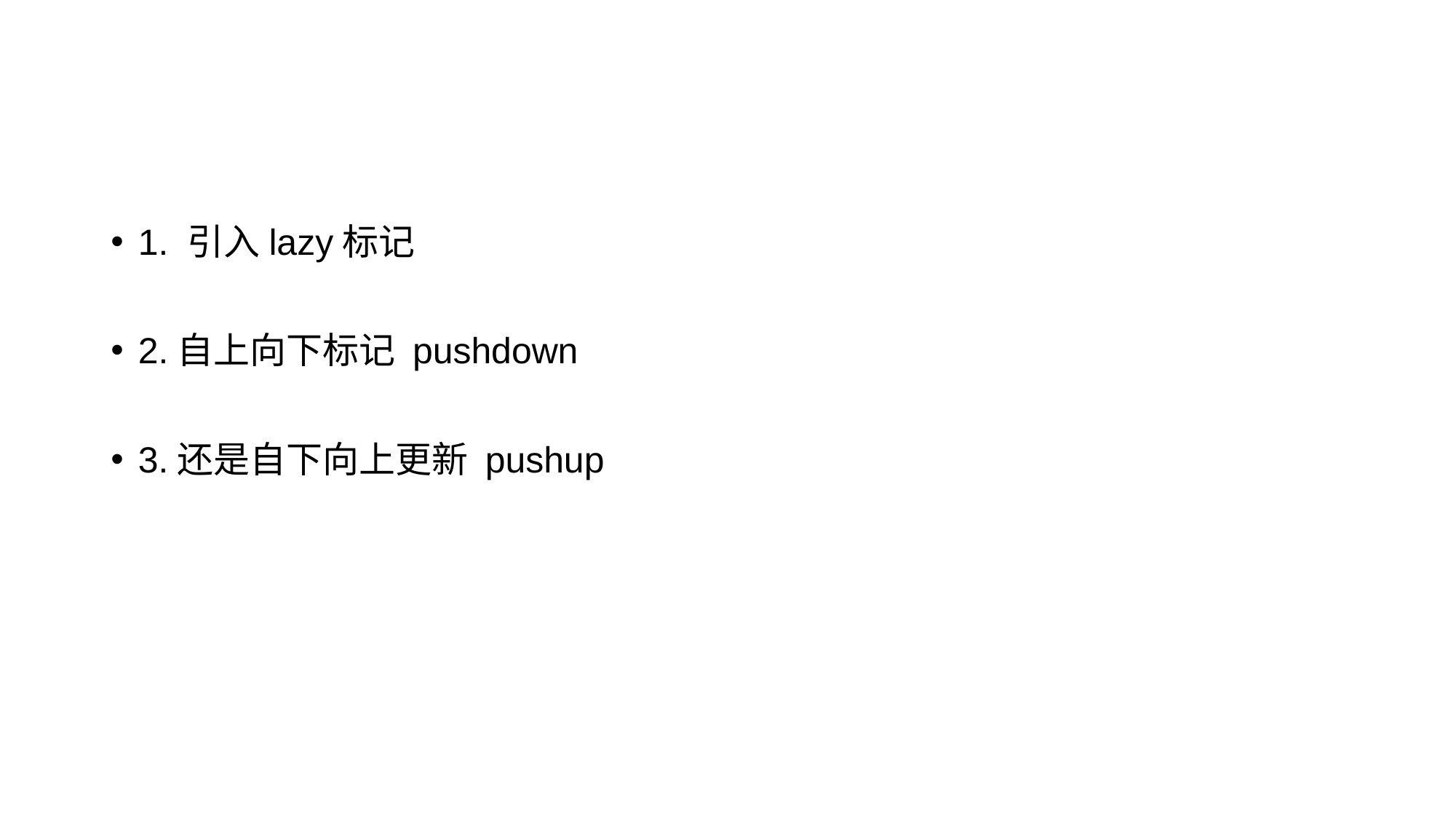

#
1. 引入lazy标记

2.自上向下标记 pushdown

3.还是自下向上更新 pushup